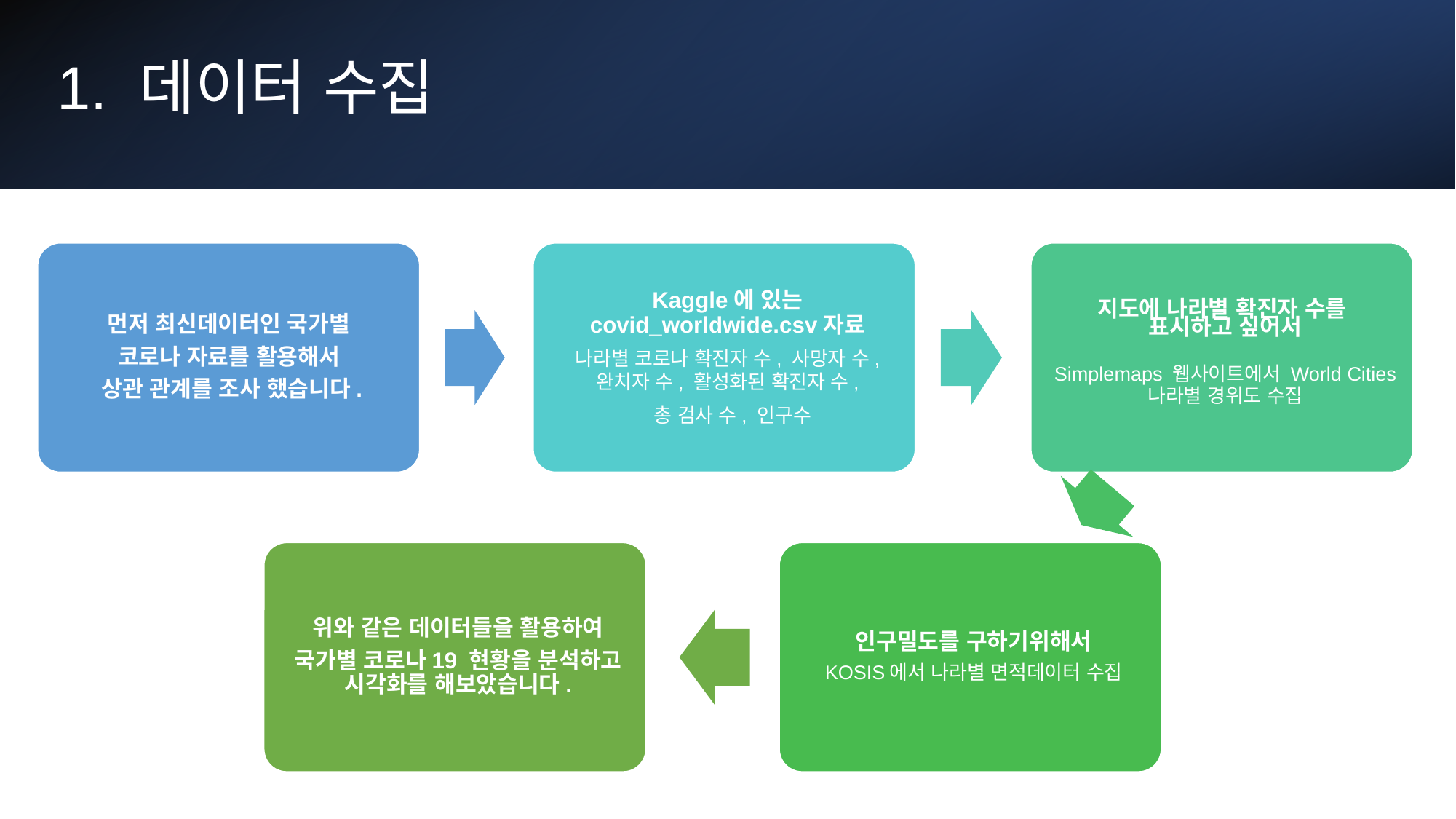

1. 데이터 수집
먼저 최신데이터인 국가별
코로나 자료를 활용해서
상관 관계를 조사 했습니다.

Kaggle에 있는 covid_worldwide.csv자료
나라별 코로나 확진자 수, 사망자 수, 완치자 수, 활성화된 확진자 수,
 총 검사 수, 인구수

지도에 나라별 확진자 수를
표시하고 싶어서

Simplemaps 웹사이트에서 World Cities 나라별 경위도 수집

인구밀도를 구하기위해서
KOSIS에서 나라별 면적데이터 수집

위와 같은 데이터들을 활용하여
국가별 코로나19 현황을 분석하고 시각화를 해보았습니다.